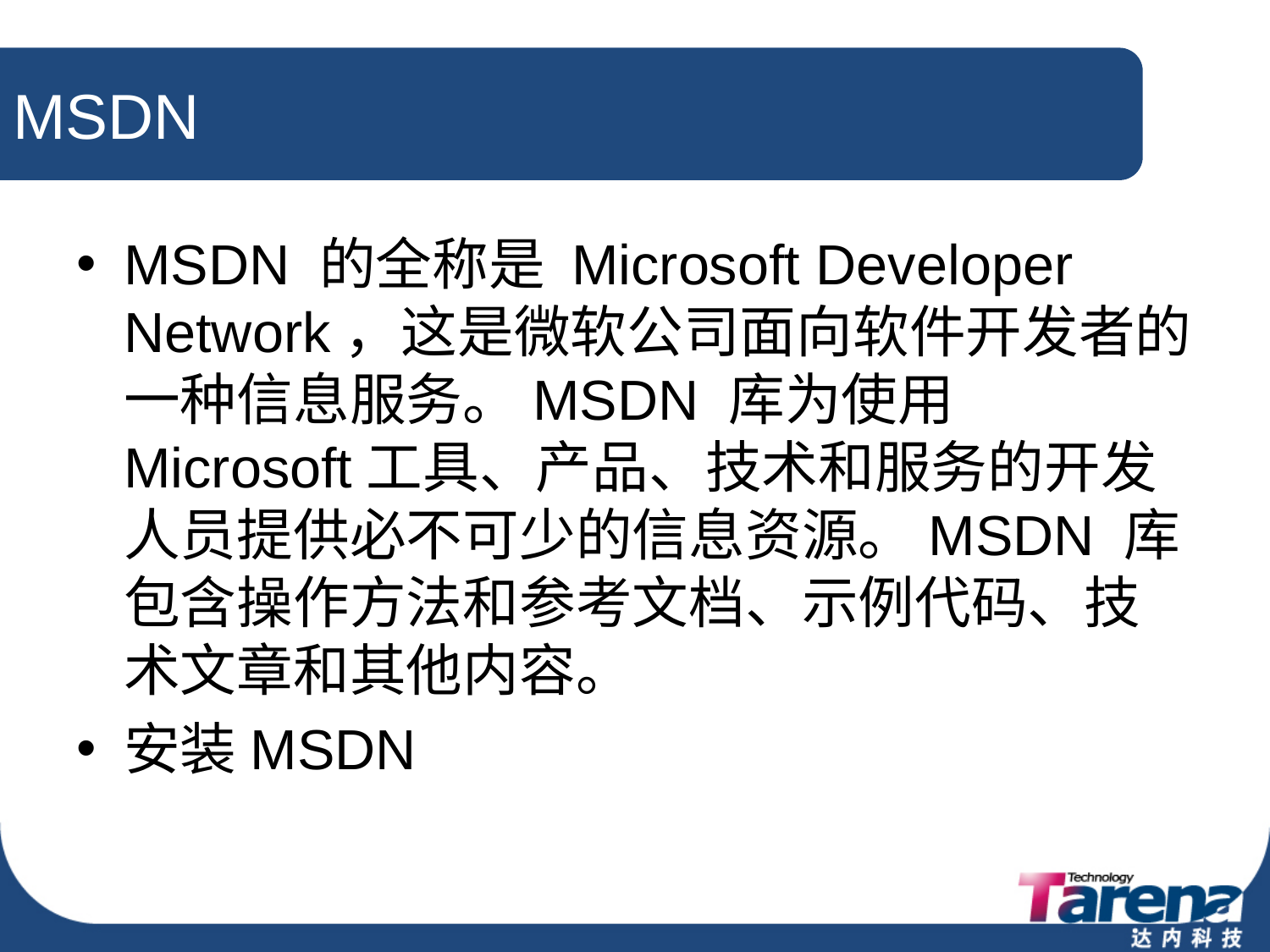

# MSDN
MSDN 的全称是 Microsoft Developer Network，这是微软公司面向软件开发者的一种信息服务。MSDN 库为使用 Microsoft工具、产品、技术和服务的开发人员提供必不可少的信息资源。MSDN 库包含操作方法和参考文档、示例代码、技术文章和其他内容。
安装MSDN